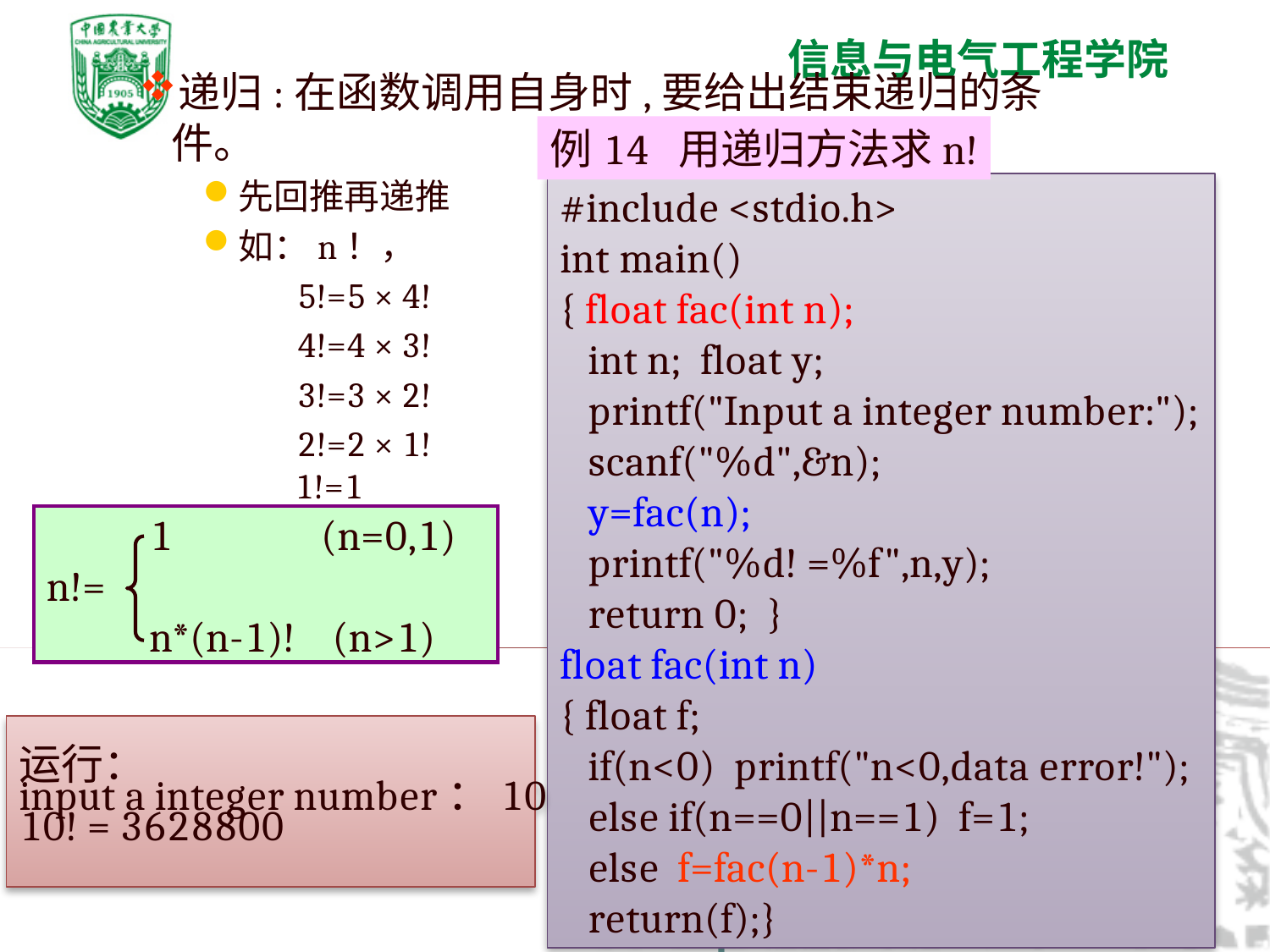

递归:在函数调用自身时,要给出结束递归的条件。
先回推再递推
如：n！，
            5!=5 × 4!
            4!=4 × 3!
            3!=3 × 2!
            2!=2 × 1!
                                    1!=1
                                    0!=1
例14  用递归方法求n!
#include <stdio.h>
int main()
{ float fac(int n);
   int n;  float y;
   printf("Input a integer number:");
   scanf("%d",&n);
   y=fac(n);
   printf("%d! =%f",n,y);
   return 0;  }
float fac(int n)
{ float f;
   if(n<0)  printf("n<0,data error!");
   else if(n==0||n==1)  f=1;
   else  f=fac(n-1)*n;
   return(f);}
           1                (n=0,1)
n!=
           n*(n-1)!    (n>1)

运行：
input a integer number：10
10! = 3628800